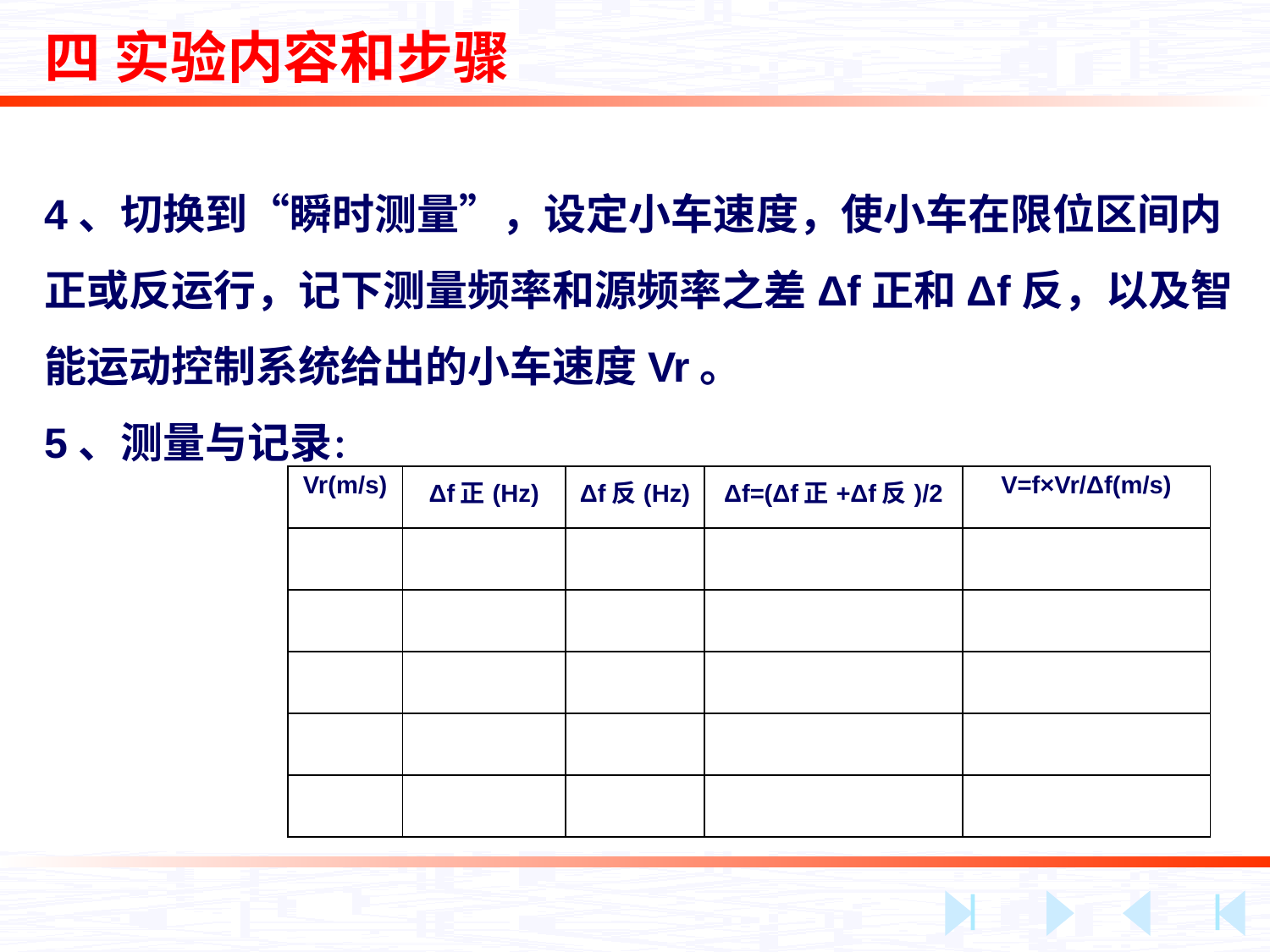

四 实验内容和步骤
4、切换到“瞬时测量”，设定小车速度，使小车在限位区间内正或反运行，记下测量频率和源频率之差Δf正和Δf反，以及智能运动控制系统给出的小车速度Vr。
5、测量与记录：
| Vr(m/s) | Δf正(Hz) | Δf反(Hz) | Δf=(Δf正+Δf反)/2 | V=f×Vr/Δf(m/s) |
| --- | --- | --- | --- | --- |
|  |  |  |  |  |
|  |  |  |  |  |
|  |  |  |  |  |
|  |  |  |  |  |
|  |  |  |  |  |